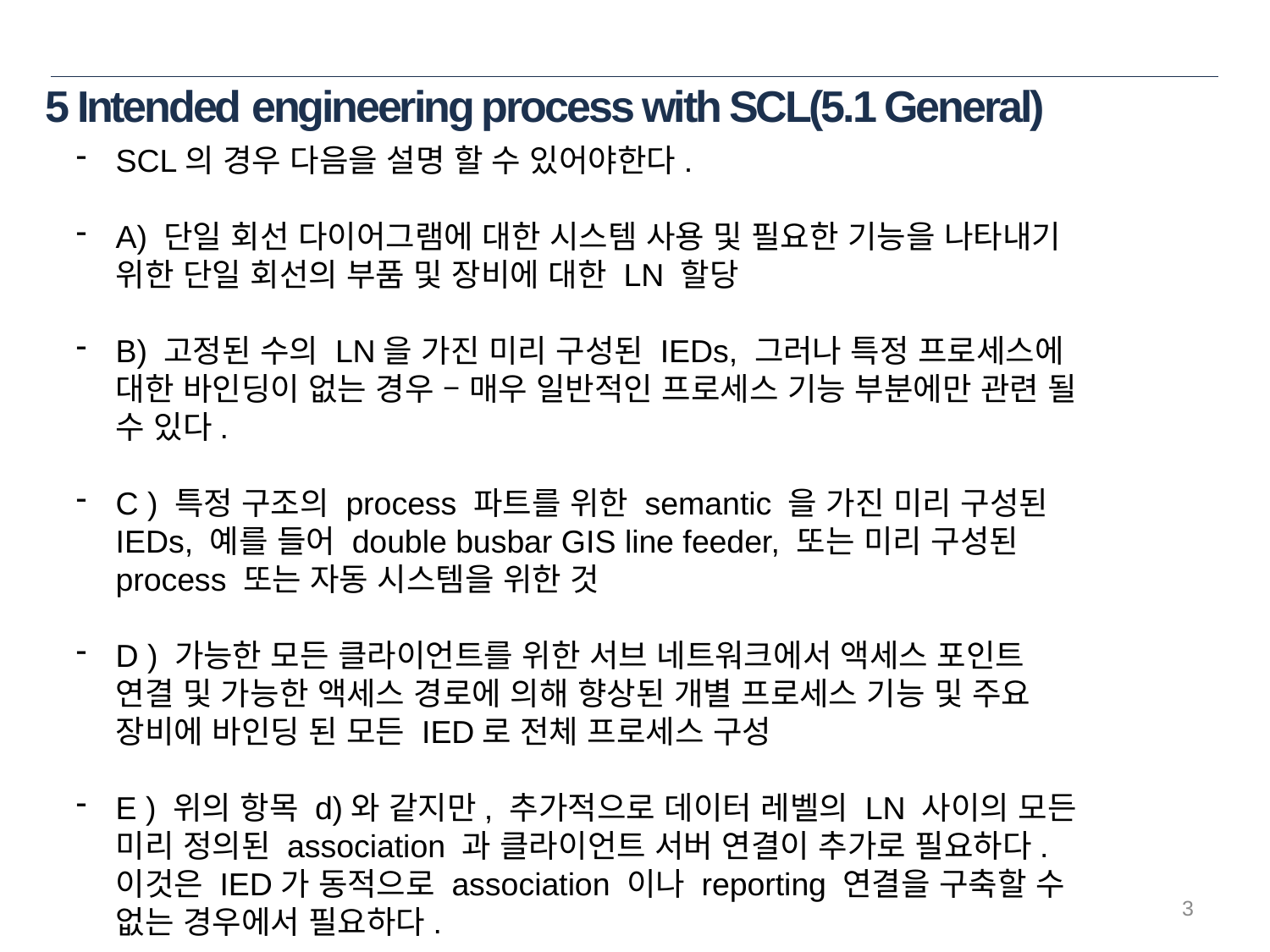

5 Intended engineering process with SCL(5.1 General)

SCL의 경우 다음을 설명 할 수 있어야한다.

A) 단일 회선 다이어그램에 대한 시스템 사용 및 필요한 기능을 나타내기 위한 단일 회선의 부품 및 장비에 대한 LN 할당

B) 고정된 수의 LN을 가진 미리 구성된 IEDs, 그러나 특정 프로세스에 대한 바인딩이 없는 경우 – 매우 일반적인 프로세스 기능 부분에만 관련 될 수 있다.

C ) 특정 구조의 process 파트를 위한 semantic 을 가진 미리 구성된 IEDs, 예를 들어 double busbar GIS line feeder, 또는 미리 구성된 process 또는 자동 시스템을 위한 것

D ) 가능한 모든 클라이언트를 위한 서브 네트워크에서 액세스 포인트 연결 및 가능한 액세스 경로에 의해 향상된 개별 프로세스 기능 및 주요 장비에 바인딩 된 모든 IED로 전체 프로세스 구성

E ) 위의 항목 d)와 같지만, 추가적으로 데이터 레벨의 LN 사이의 모든 미리 정의된 association 과 클라이언트 서버 연결이 추가로 필요하다. 이것은 IED가 동적으로 association 이나 reporting 연결을 구축할 수 없는 경우에서 필요하다.

3